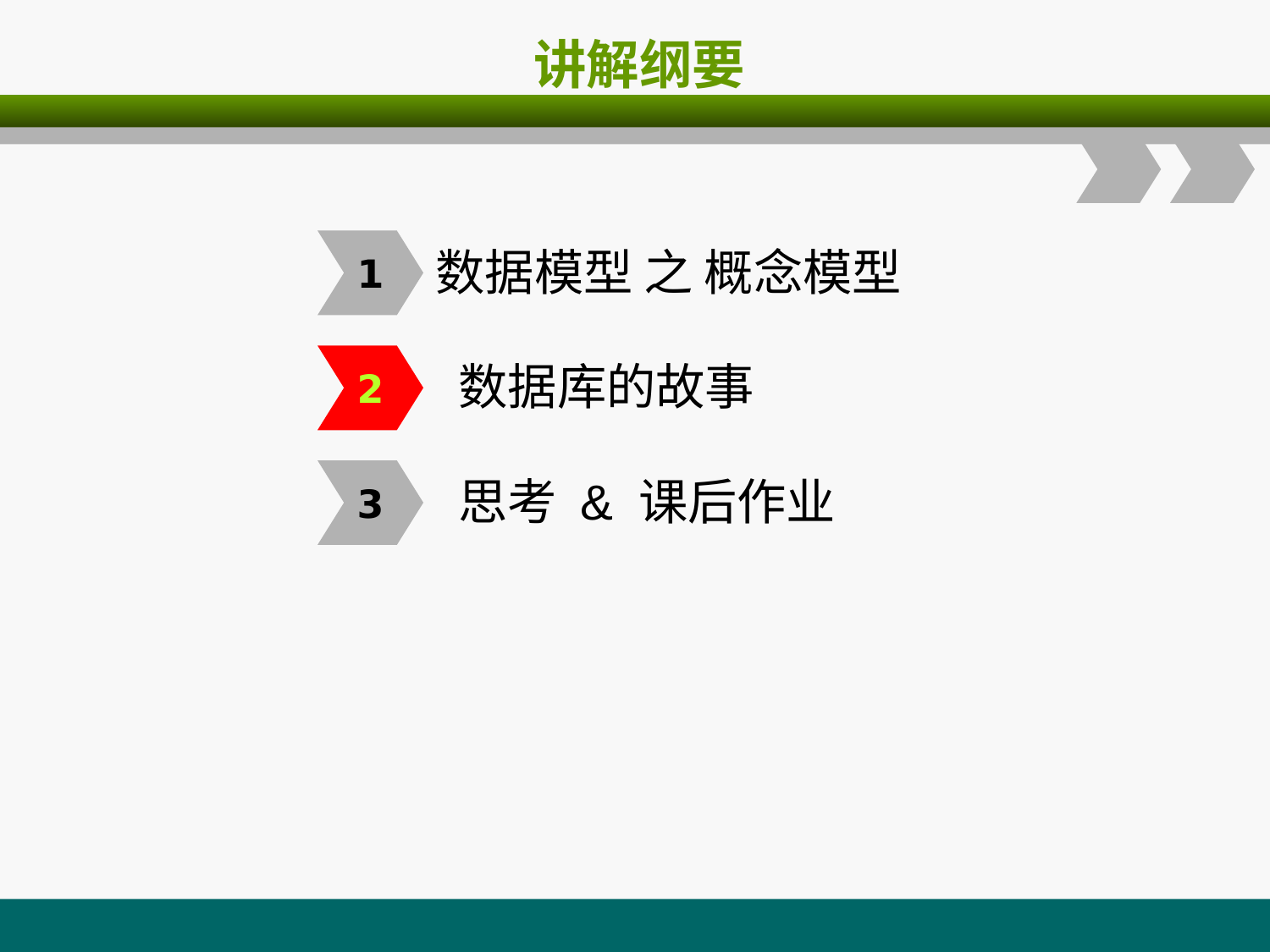

# 讲解纲要
1
数据模型 之 概念模型
2
 数据库的故事
3
 思考 & 课后作业